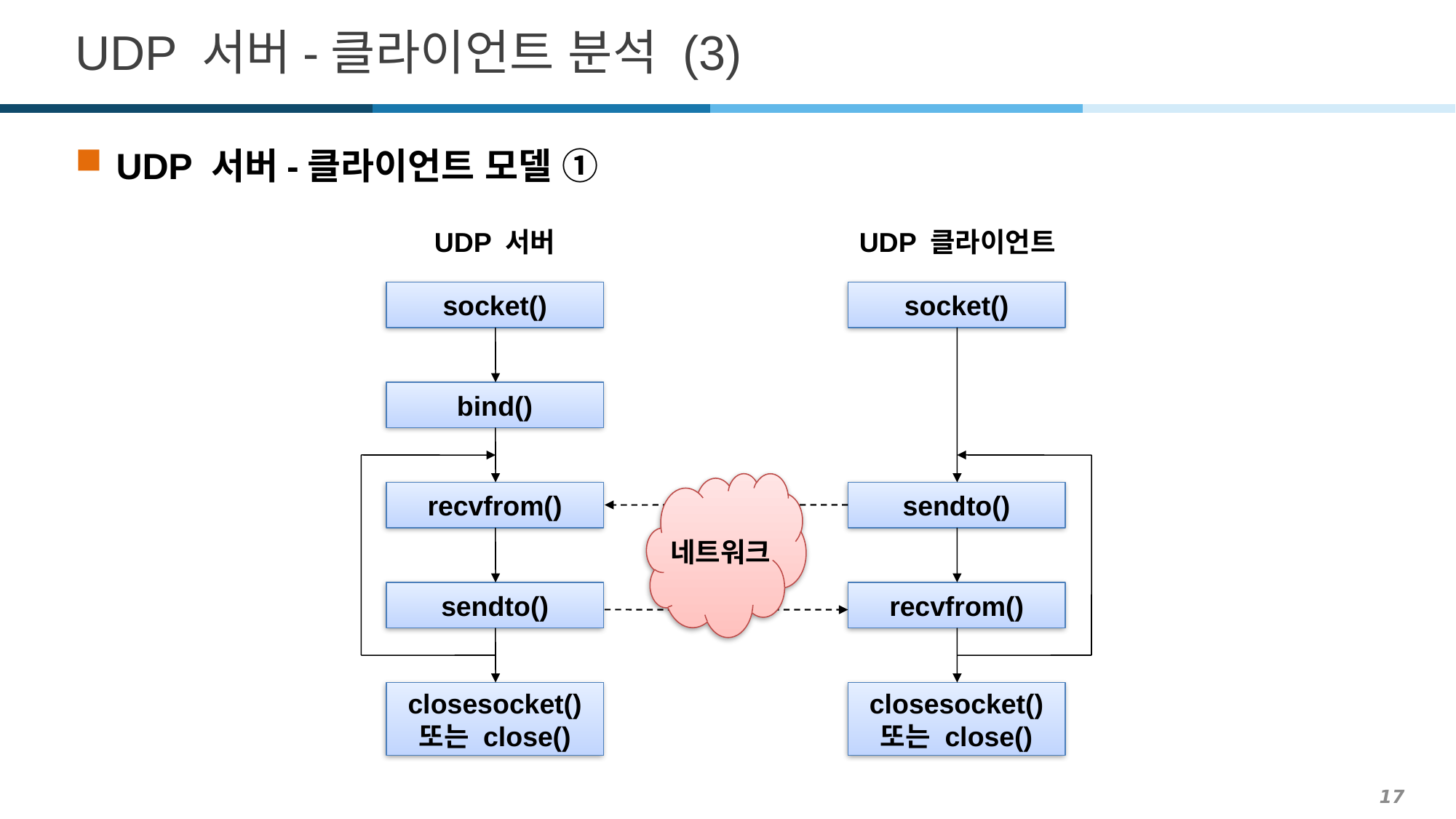

# UDP 서버-클라이언트 분석 (3)
UDP 서버-클라이언트 모델 ①
UDP 서버
UDP 클라이언트
socket()
socket()

bind()

네트워크
recvfrom()
sendto()

sendto()
recvfrom()

closesocket()
또는 close()
closesocket()
또는 close()